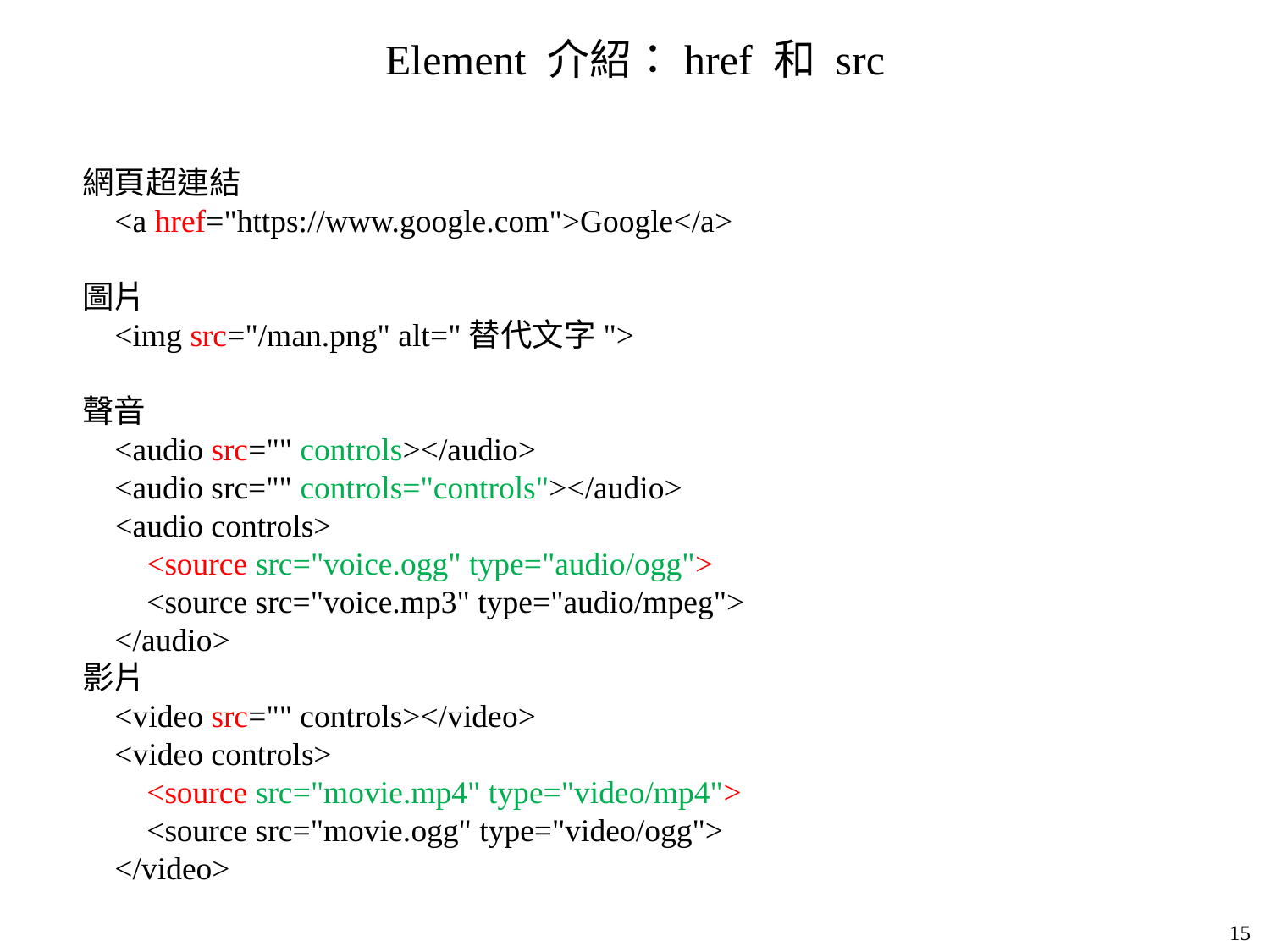

Element 介紹：href 和 src
網頁超連結
    <a href="https://www.google.com">Google</a>

圖片
    <img src="/man.png" alt="替代文字">

聲音
    <audio src="" controls></audio>
    <audio src="" controls="controls"></audio>
    <audio controls>
        <source src="voice.ogg" type="audio/ogg">
        <source src="voice.mp3" type="audio/mpeg">
    </audio>
影片
    <video src="" controls></video>
    <video controls>
        <source src="movie.mp4" type="video/mp4">
        <source src="movie.ogg" type="video/ogg">
    </video>
15